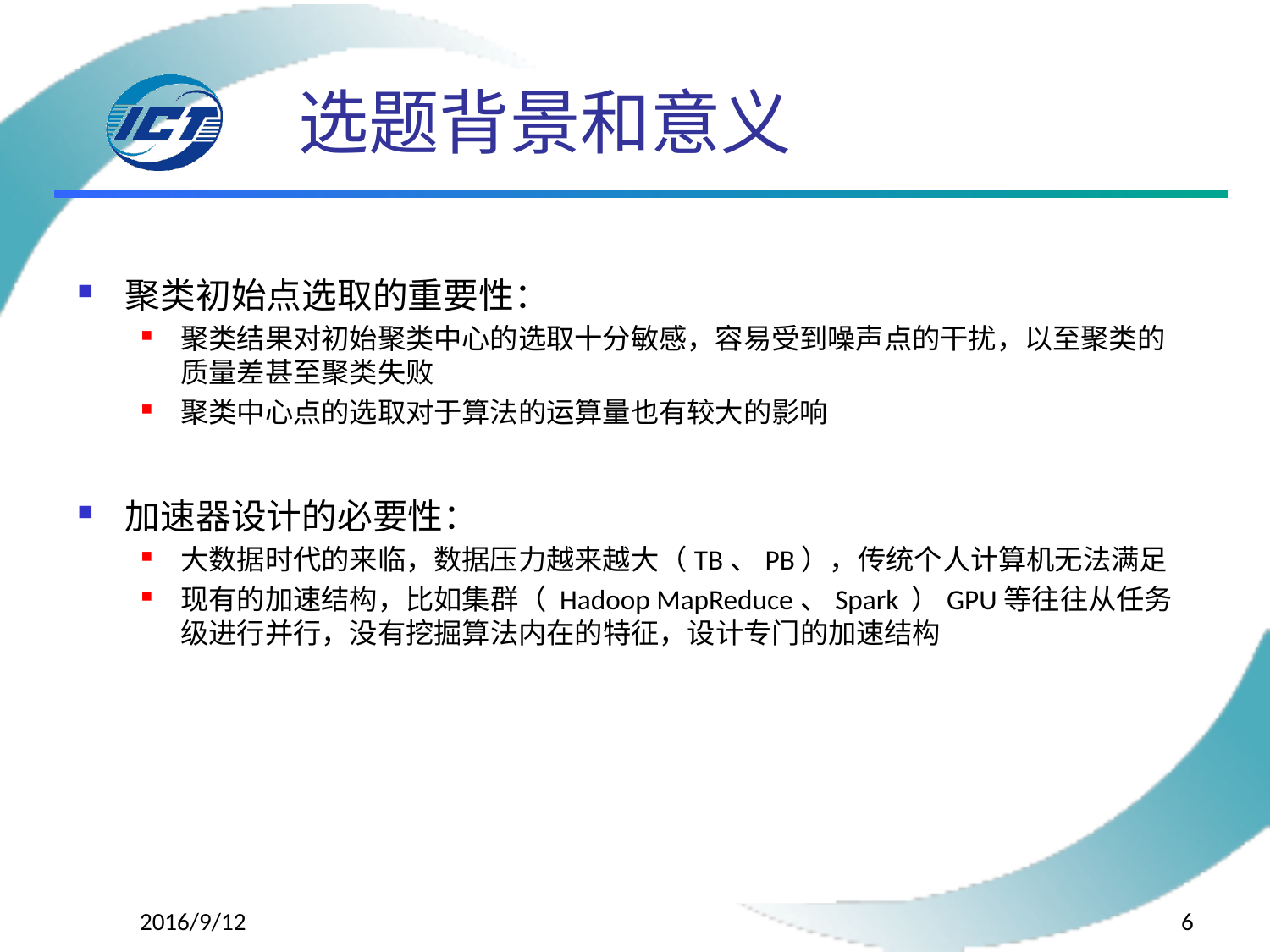

# 选题背景和意义

聚类初始点选取的重要性：
聚类结果对初始聚类中心的选取十分敏感，容易受到噪声点的干扰，以至聚类的质量差甚至聚类失败
聚类中心点的选取对于算法的运算量也有较大的影响

加速器设计的必要性：
大数据时代的来临，数据压力越来越大（TB、PB），传统个人计算机无法满足
现有的加速结构，比如集群（ Hadoop MapReduce、Spark ）GPU等往往从任务级进行并行，没有挖掘算法内在的特征，设计专门的加速结构

2016/9/12
6